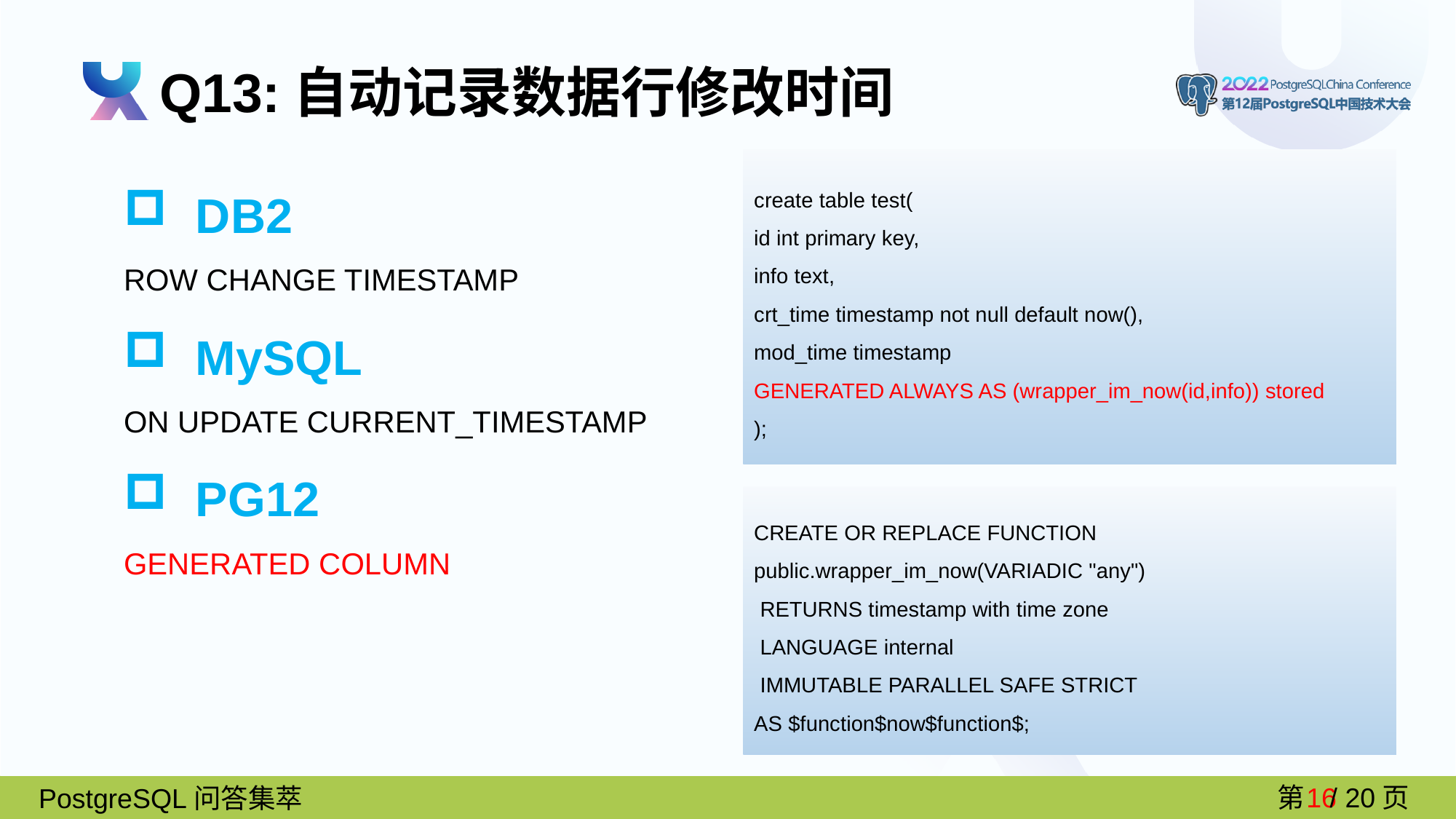

Q13:自动记录数据行修改时间
  DB2
ROW CHANGE TIMESTAMP
  MySQL
ON UPDATE CURRENT_TIMESTAMP
  PG12
GENERATED COLUMN
create table test(
id int primary key,
info text,
crt_time timestamp not null default now(),
mod_time timestamp
GENERATED ALWAYS AS (wrapper_im_now(id,info)) stored
);
CREATE OR REPLACE FUNCTION public.wrapper_im_now(VARIADIC "any")
 RETURNS timestamp with time zone
 LANGUAGE internal
 IMMUTABLE PARALLEL SAFE STRICT
AS $function$now$function$;